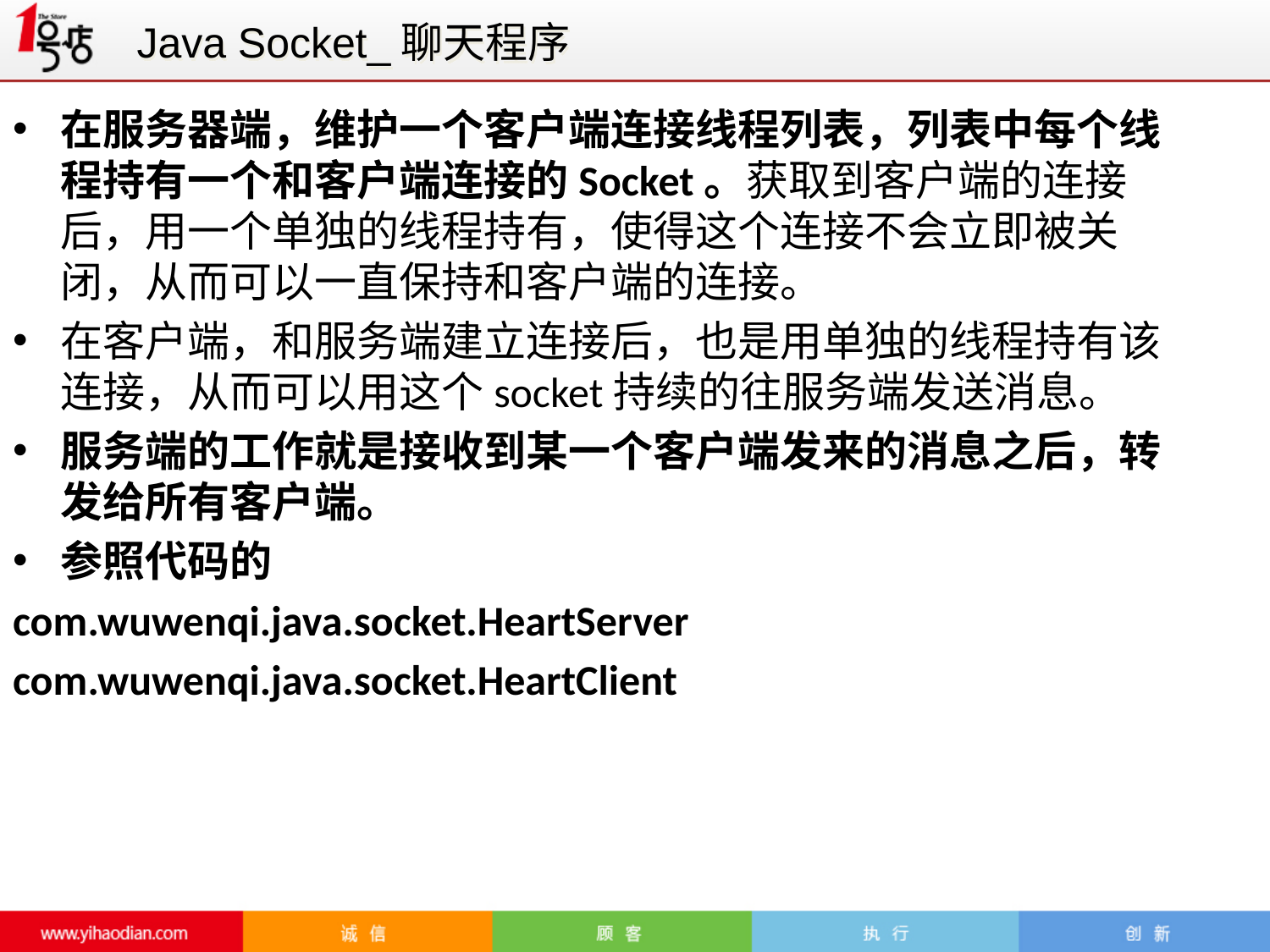

Java Socket_聊天程序
在服务器端，维护一个客户端连接线程列表，列表中每个线程持有一个和客户端连接的Socket。获取到客户端的连接后，用一个单独的线程持有，使得这个连接不会立即被关闭，从而可以一直保持和客户端的连接。
在客户端，和服务端建立连接后，也是用单独的线程持有该连接，从而可以用这个socket持续的往服务端发送消息。
服务端的工作就是接收到某一个客户端发来的消息之后，转发给所有客户端。
参照代码的
com.wuwenqi.java.socket.HeartServer
com.wuwenqi.java.socket.HeartClient